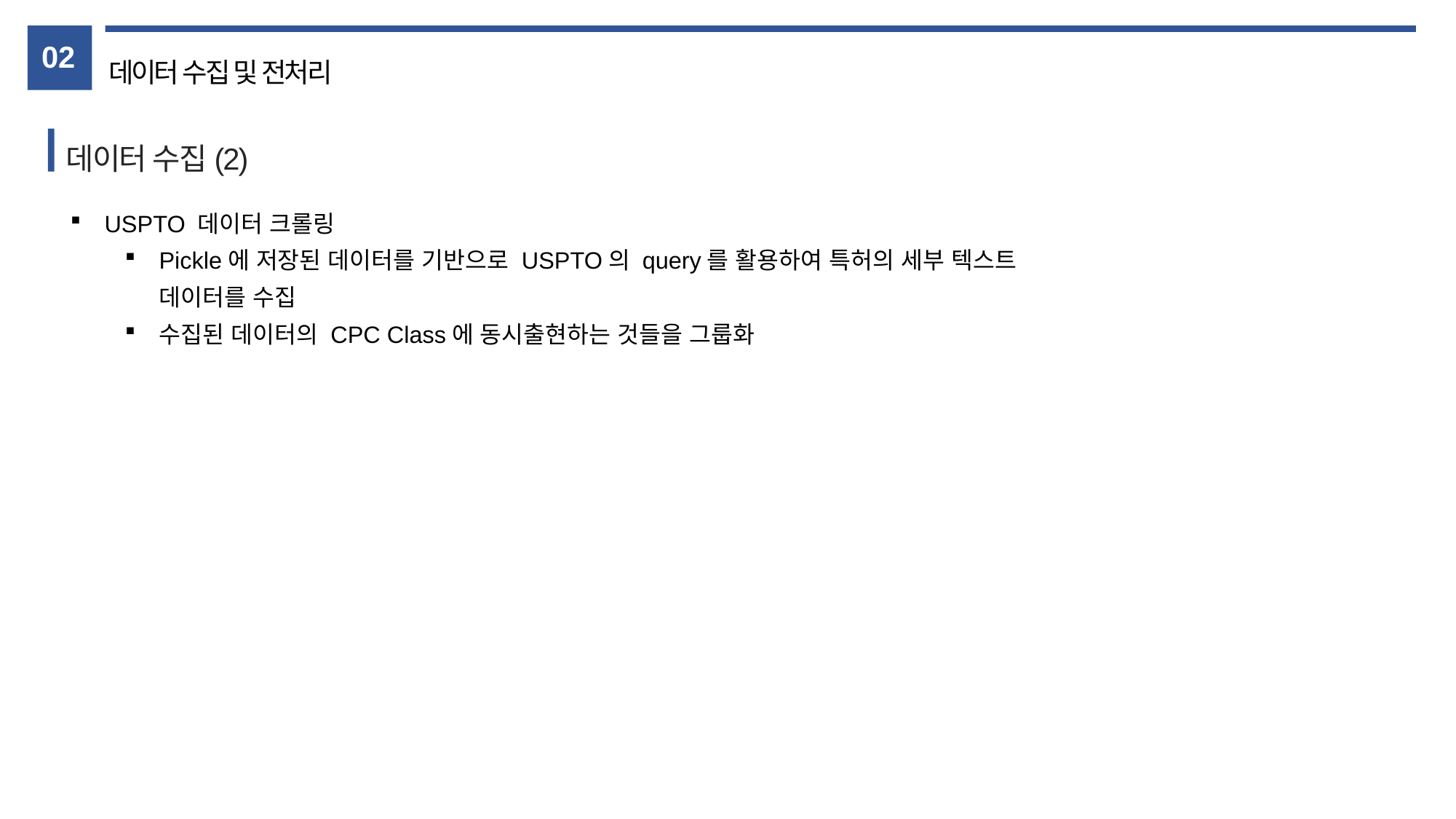

02
데이터 수집 및 전처리
데이터 수집(2)

USPTO 데이터 크롤링
Pickle에 저장된 데이터를 기반으로 USPTO의 query를 활용하여 특허의 세부 텍스트 데이터를 수집
수집된 데이터의 CPC Class에 동시출현하는 것들을 그룹화